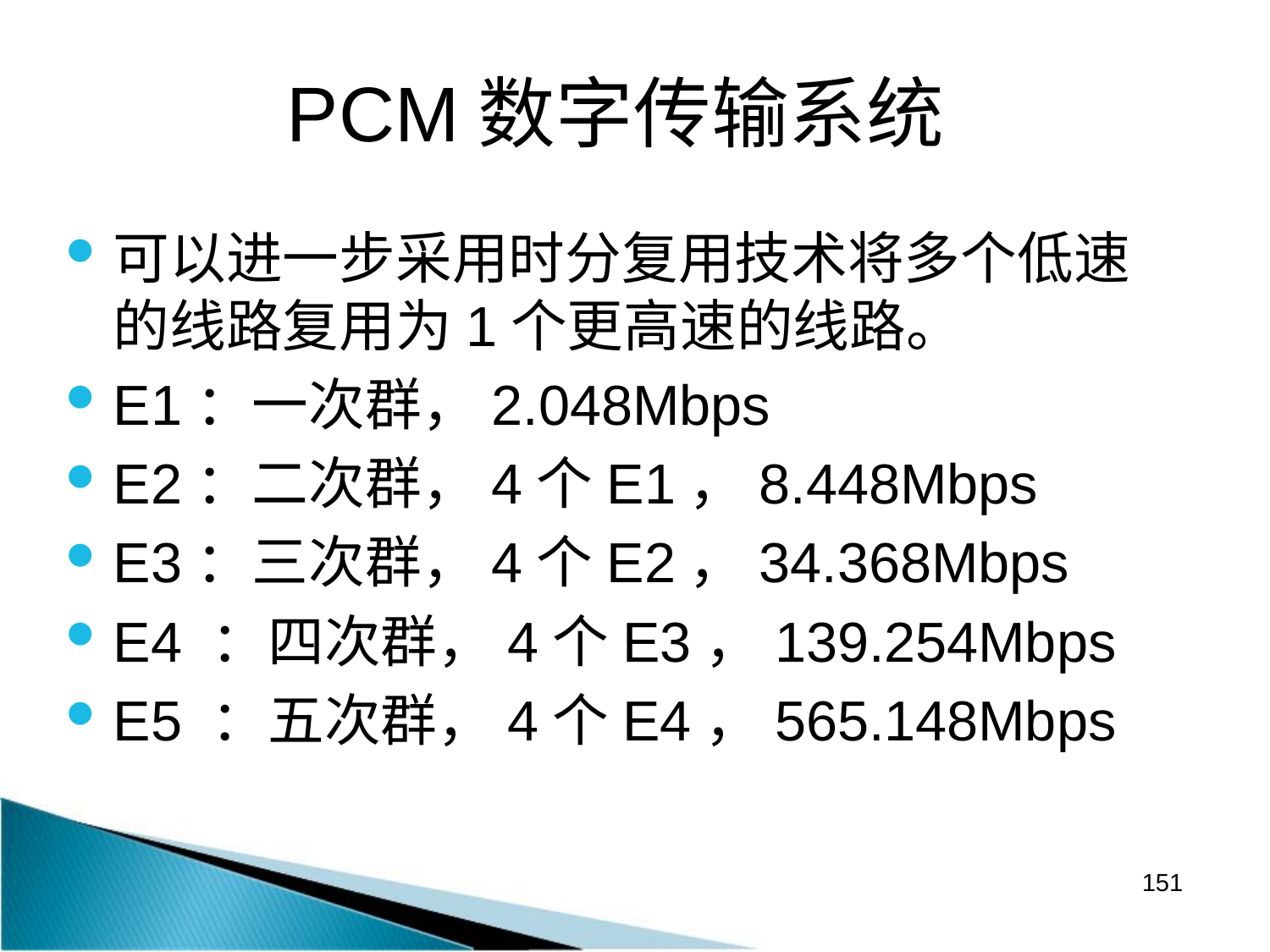

# PCM数字传输系统
可以进一步采用时分复用技术将多个低速的线路复用为1个更高速的线路。
E1：一次群，2.048Mbps
E2：二次群，4个E1，8.448Mbps
E3：三次群，4个E2，34.368Mbps
E4 ：四次群，4个E3，139.254Mbps
E5 ：五次群，4个E4，565.148Mbps

151